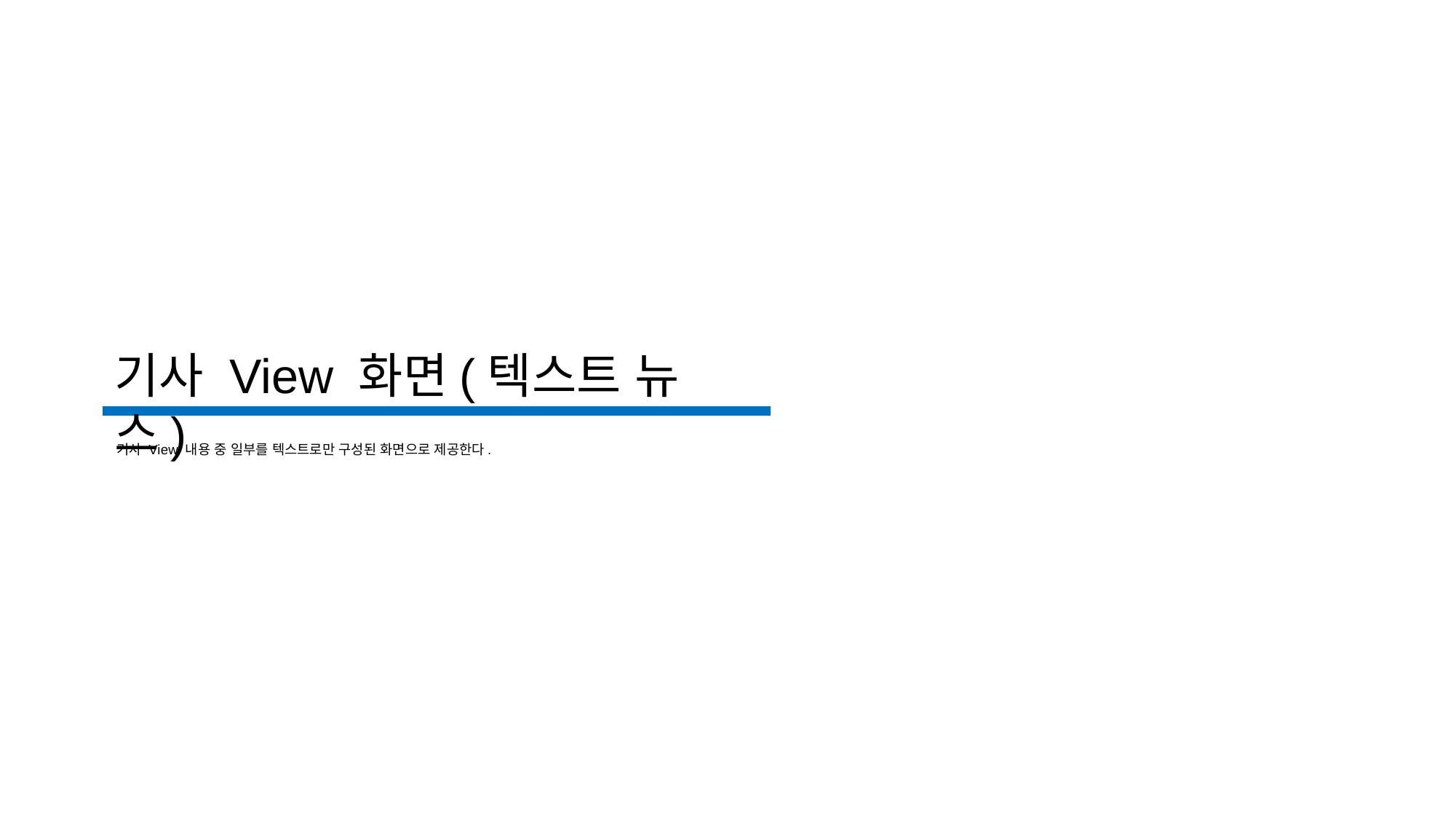

# 기사 View 화면(텍스트 뉴스)
기사 View 내용 중 일부를 텍스트로만 구성된 화면으로 제공한다.